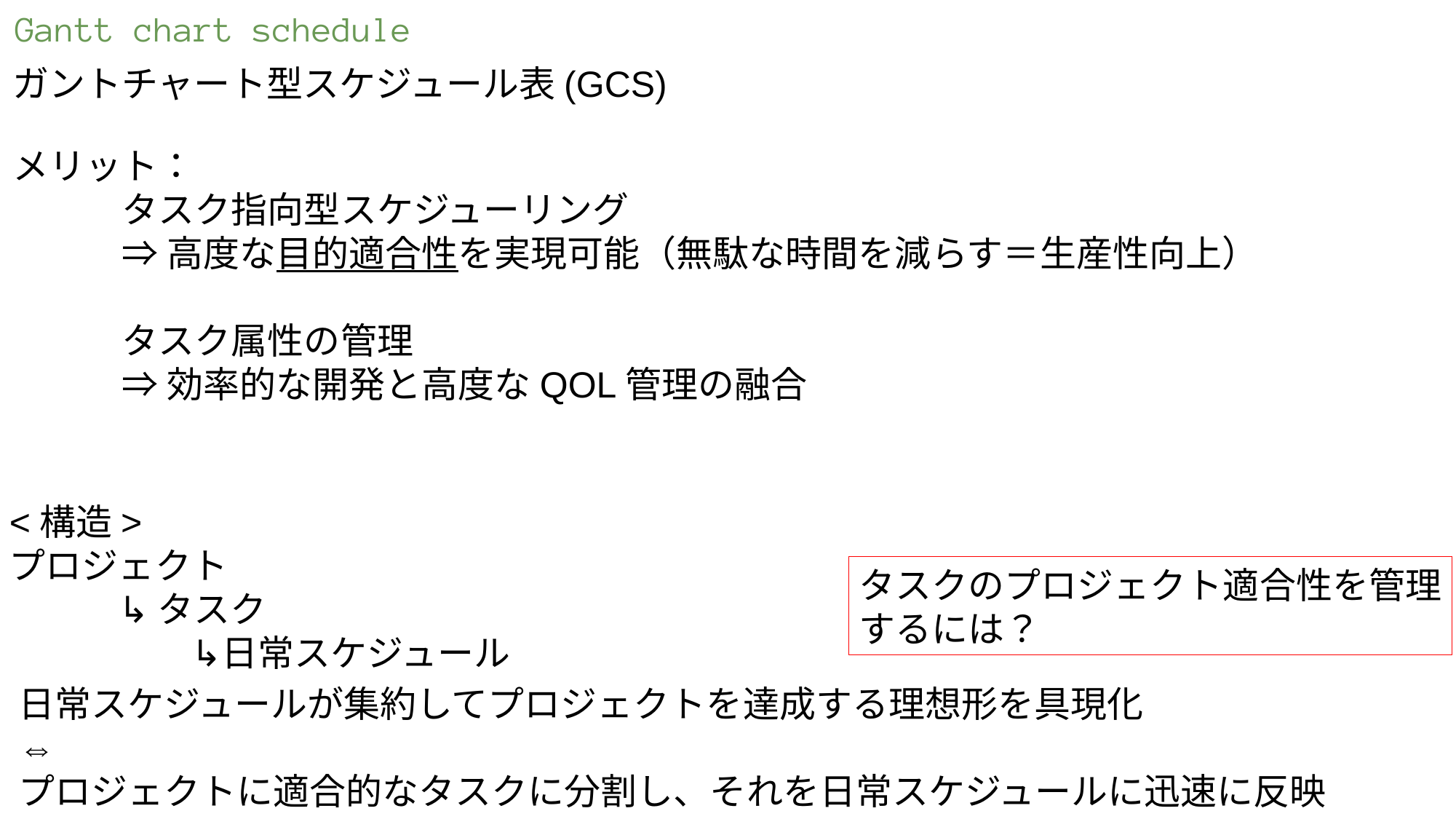

Gantt chart schedule
ガントチャート型スケジュール表(GCS)
メリット：
	タスク指向型スケジューリング
	⇒高度な目的適合性を実現可能（無駄な時間を減らす＝生産性向上）

	タスク属性の管理
	⇒効率的な開発と高度なQOL管理の融合
<構造>
プロジェクト
	↳タスク
	　　↳日常スケジュール
タスクのプロジェクト適合性を管理
するには？
日常スケジュールが集約してプロジェクトを達成する理想形を具現化
⇔
プロジェクトに適合的なタスクに分割し、それを日常スケジュールに迅速に反映